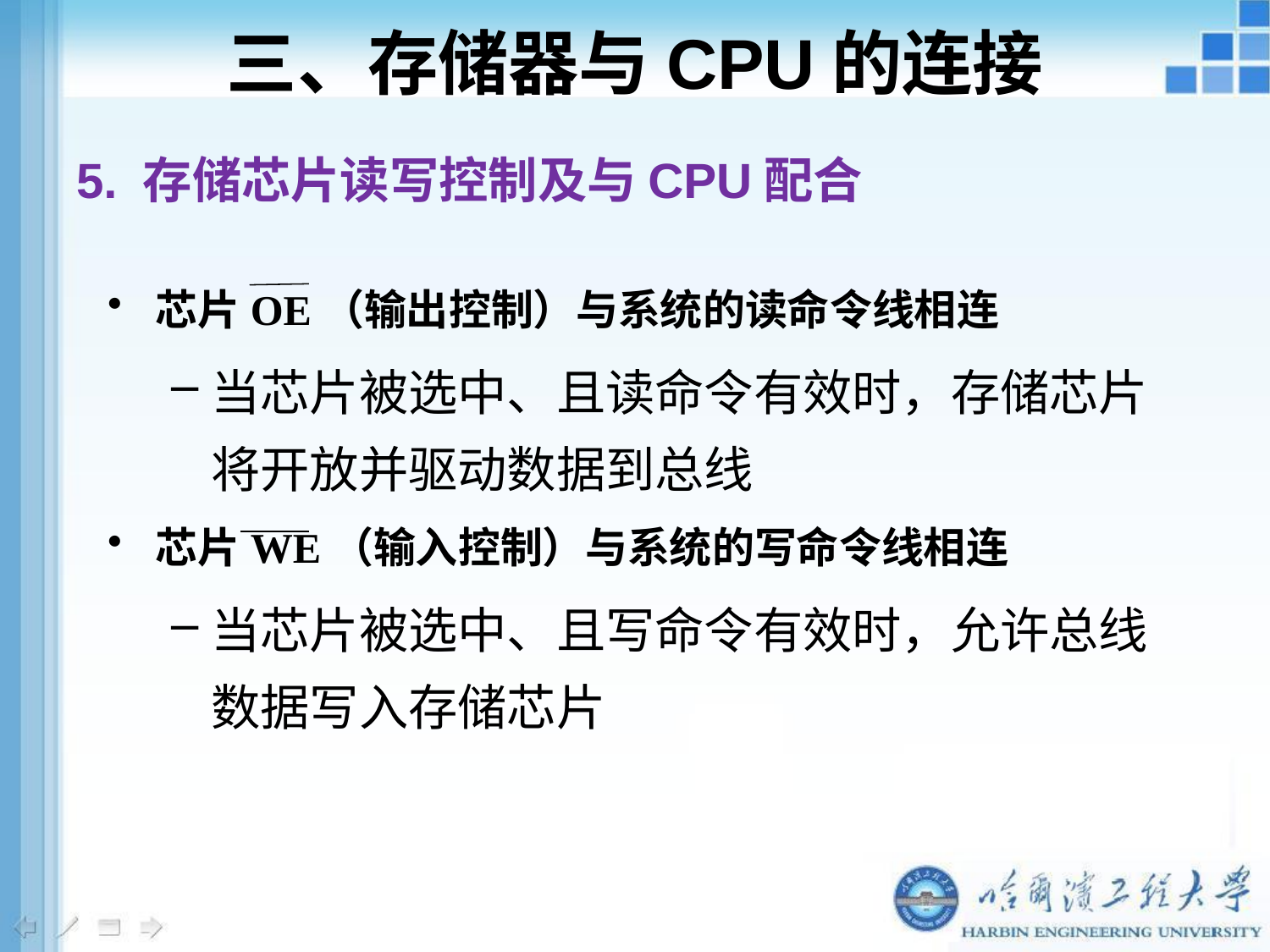

三、存储器与CPU的连接
5. 存储芯片读写控制及与CPU配合
芯片OE（输出控制）与系统的读命令线相连
当芯片被选中、且读命令有效时，存储芯片将开放并驱动数据到总线
芯片WE（输入控制）与系统的写命令线相连
当芯片被选中、且写命令有效时，允许总线数据写入存储芯片